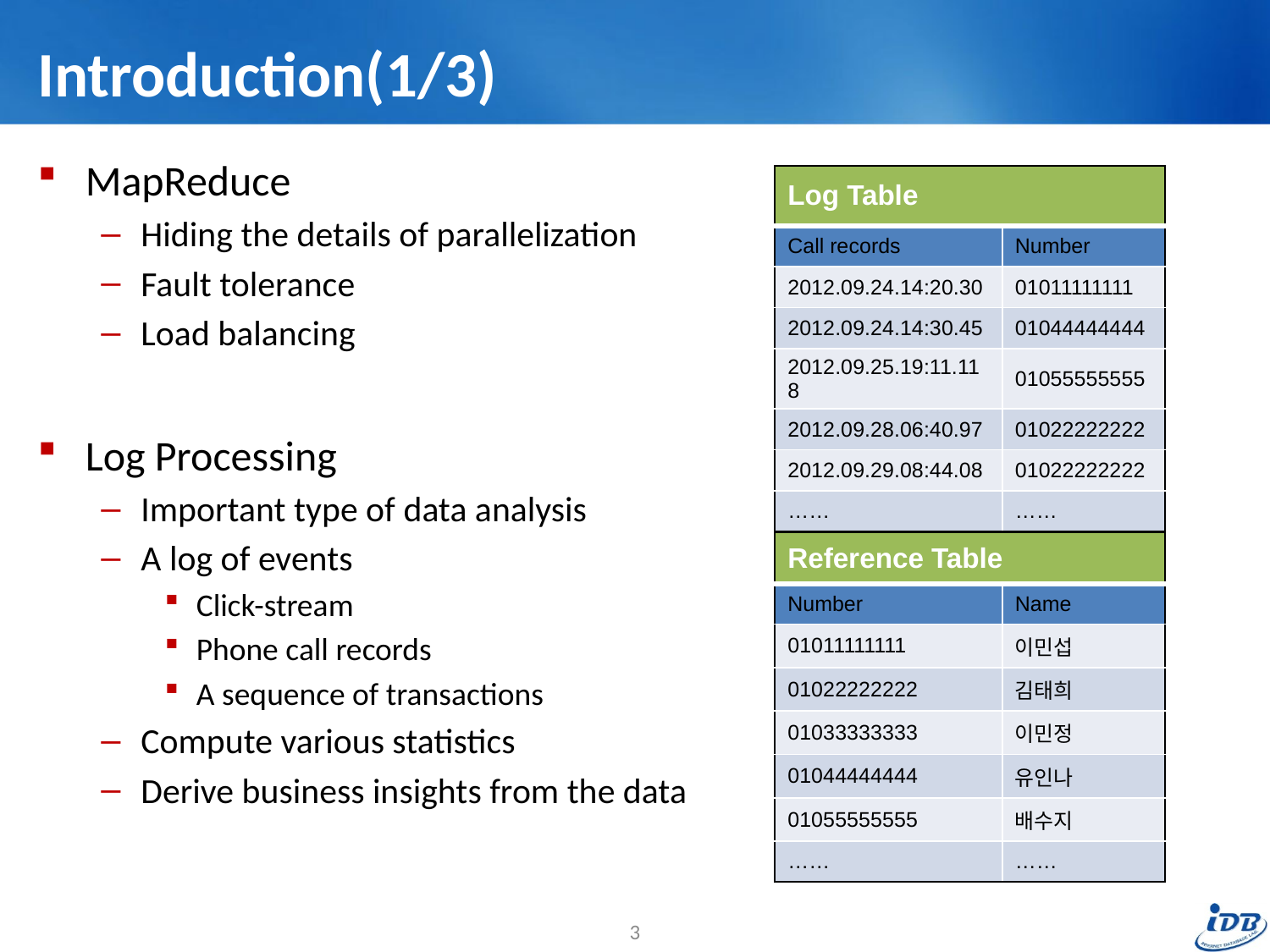

# Introduction(1/3)
MapReduce
Hiding the details of parallelization
Fault tolerance
Load balancing

Log Processing
Important type of data analysis
A log of events
Click-stream
Phone call records
A sequence of transactions
Compute various statistics
Derive business insights from the data
| Log Table |  |
| --- | --- |
| Call records | Number |
| 2012.09.24.14:20.30 | 01011111111 |
| 2012.09.24.14:30.45 | 01044444444 |
| 2012.09.25.19:11.118 | 01055555555 |
| 2012.09.28.06:40.97 | 01022222222 |
| 2012.09.29.08:44.08 | 01022222222 |
| …… | …… |
| Reference Table |  |
| --- | --- |
| Number | Name |
| 01011111111 | 이민섭 |
| 01022222222 | 김태희 |
| 01033333333 | 이민정 |
| 01044444444 | 유인나 |
| 01055555555 | 배수지 |
| …… | …… |
3